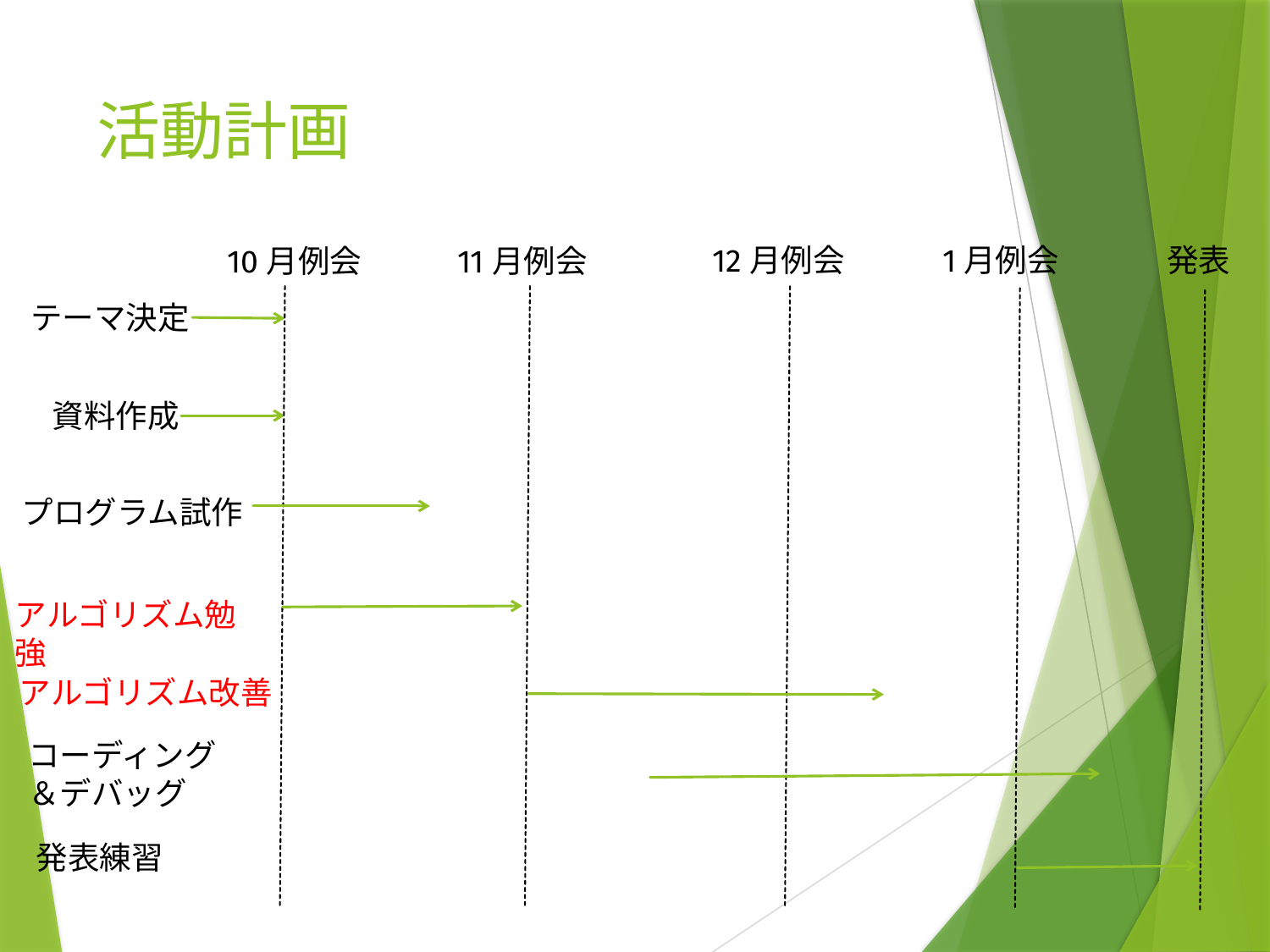

# 活動計画
12月例会
1月例会
発表
10月例会
11月例会
テーマ決定
資料作成
プログラム試作
アルゴリズム勉強
アルゴリズム改善
コーディング＆デバッグ
発表練習